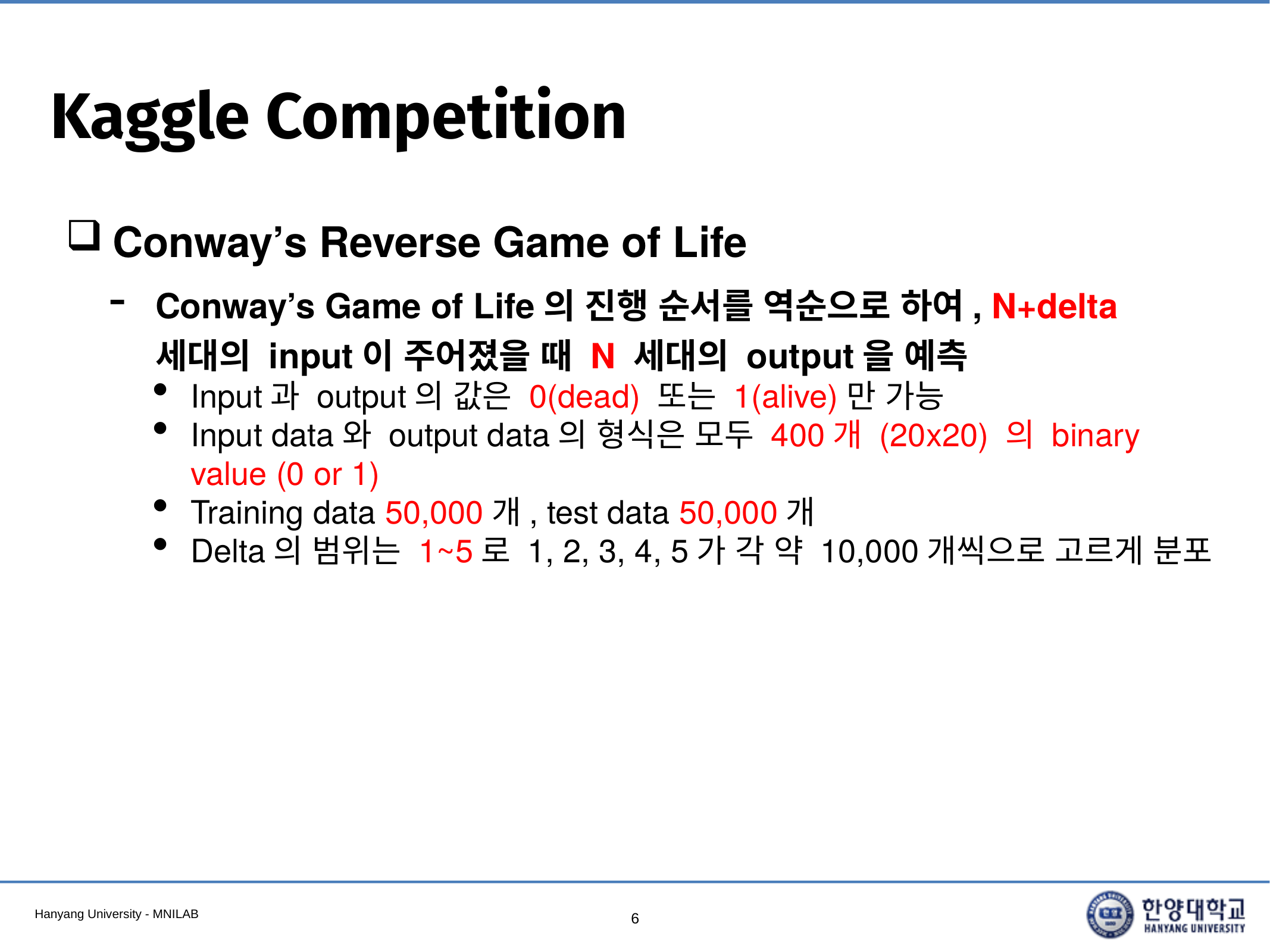

# Kaggle Competition
Conway’s Reverse Game of Life
Conway’s Game of Life의 진행 순서를 역순으로 하여, N+delta 세대의 input이 주어졌을 때 N 세대의 output을 예측
Input과 output의 값은 0(dead) 또는 1(alive)만 가능
Input data와 output data의 형식은 모두 400개 (20x20) 의 binary value (0 or 1)
Training data 50,000개, test data 50,000개
Delta의 범위는 1~5로 1, 2, 3, 4, 5가 각 약 10,000개씩으로 고르게 분포
6